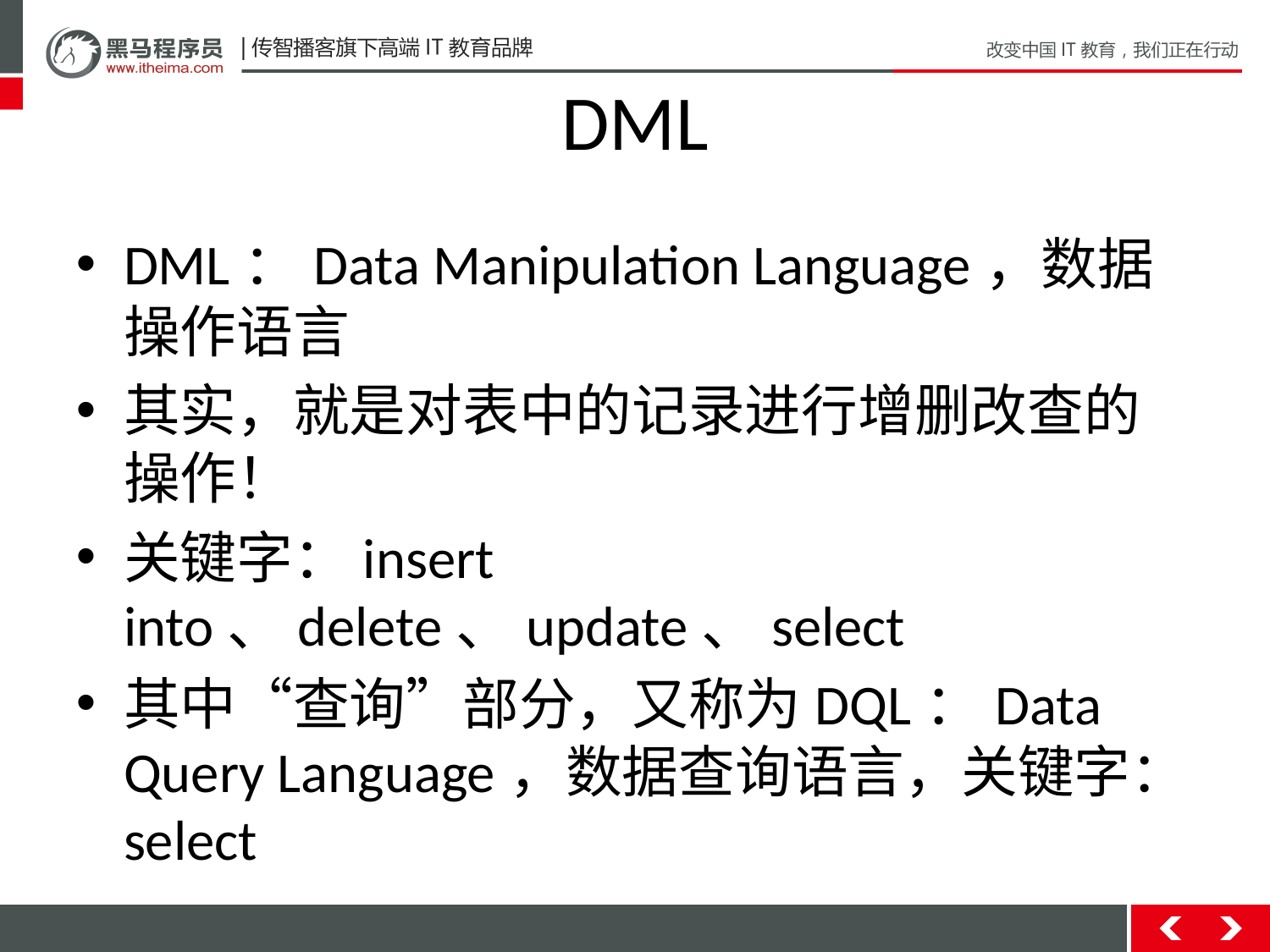

# DML
DML：Data Manipulation Language，数据操作语言
其实，就是对表中的记录进行增删改查的操作！
关键字：insert into、delete、update、select
其中“查询”部分，又称为DQL：Data Query Language，数据查询语言，关键字：select